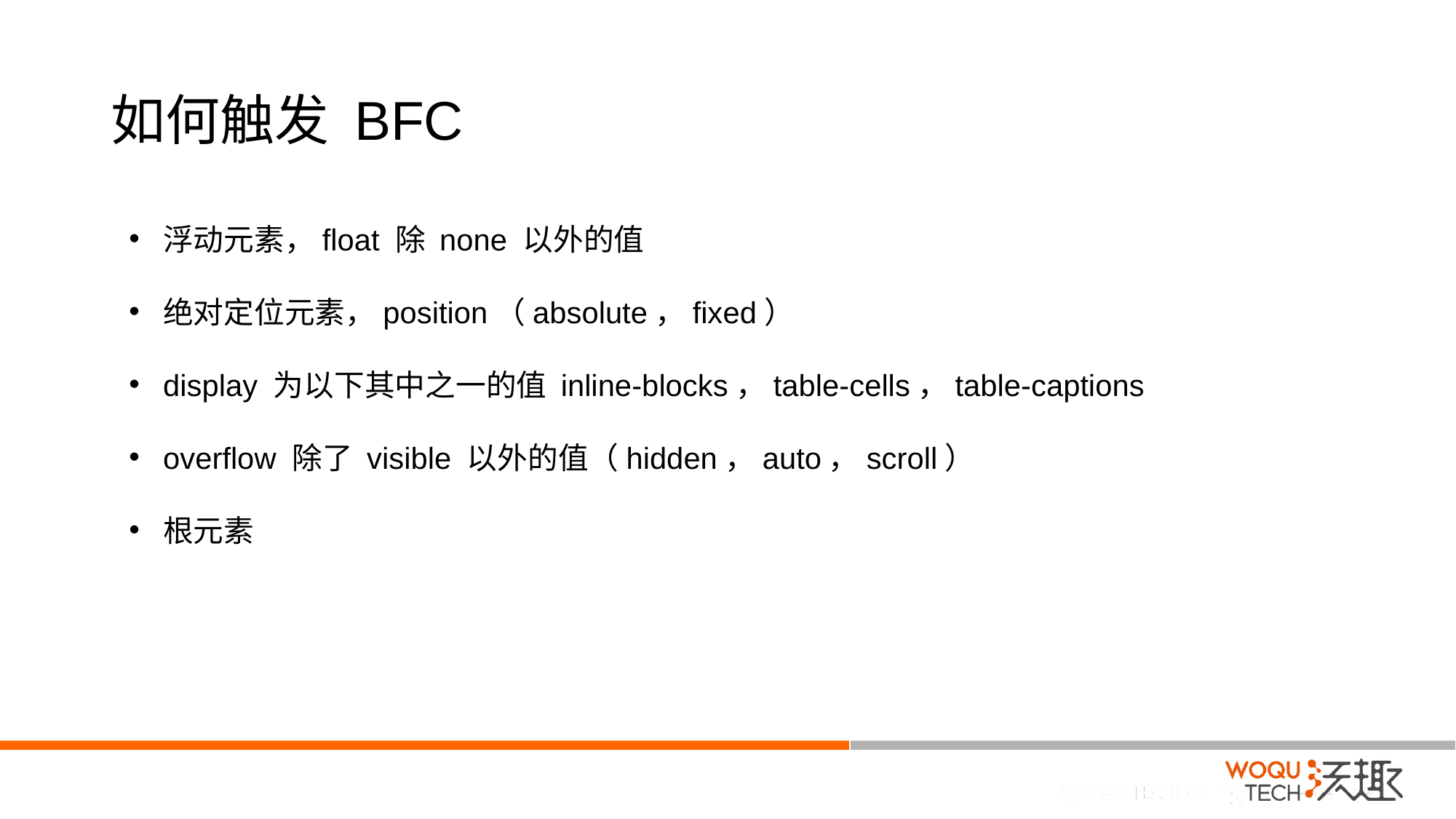

# 如何触发 BFC
浮动元素，float 除 none 以外的值
绝对定位元素，position（absolute，fixed）
display 为以下其中之一的值 inline-blocks，table-cells，table-captions
overflow 除了 visible 以外的值（hidden，auto，scroll）
根元素
4